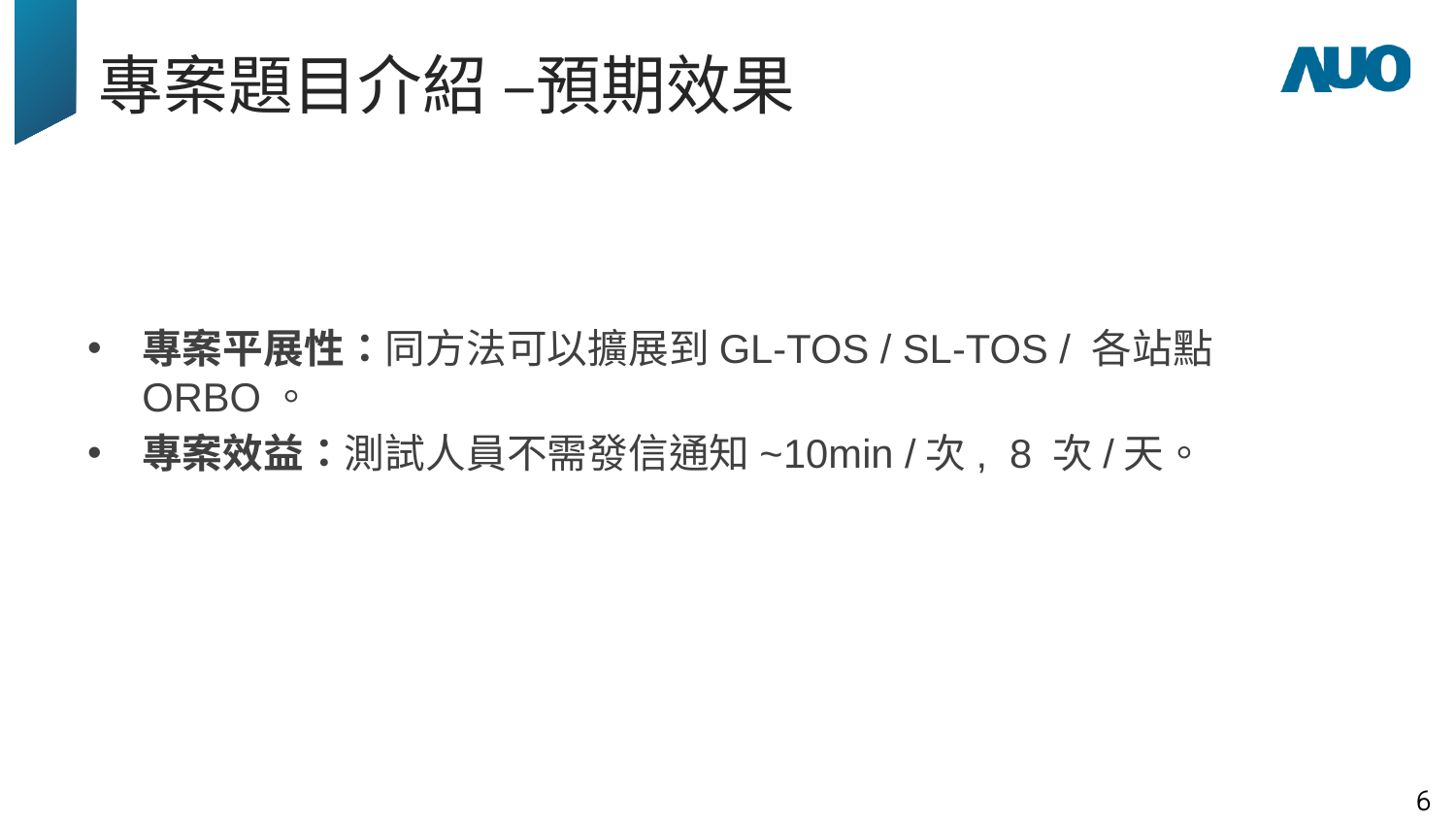

# 專案題目介紹 –預期效果

專案平展性：同方法可以擴展到GL-TOS / SL-TOS / 各站點ORBO。
專案效益：測試人員不需發信通知~10min /次,  8 次/天。
6